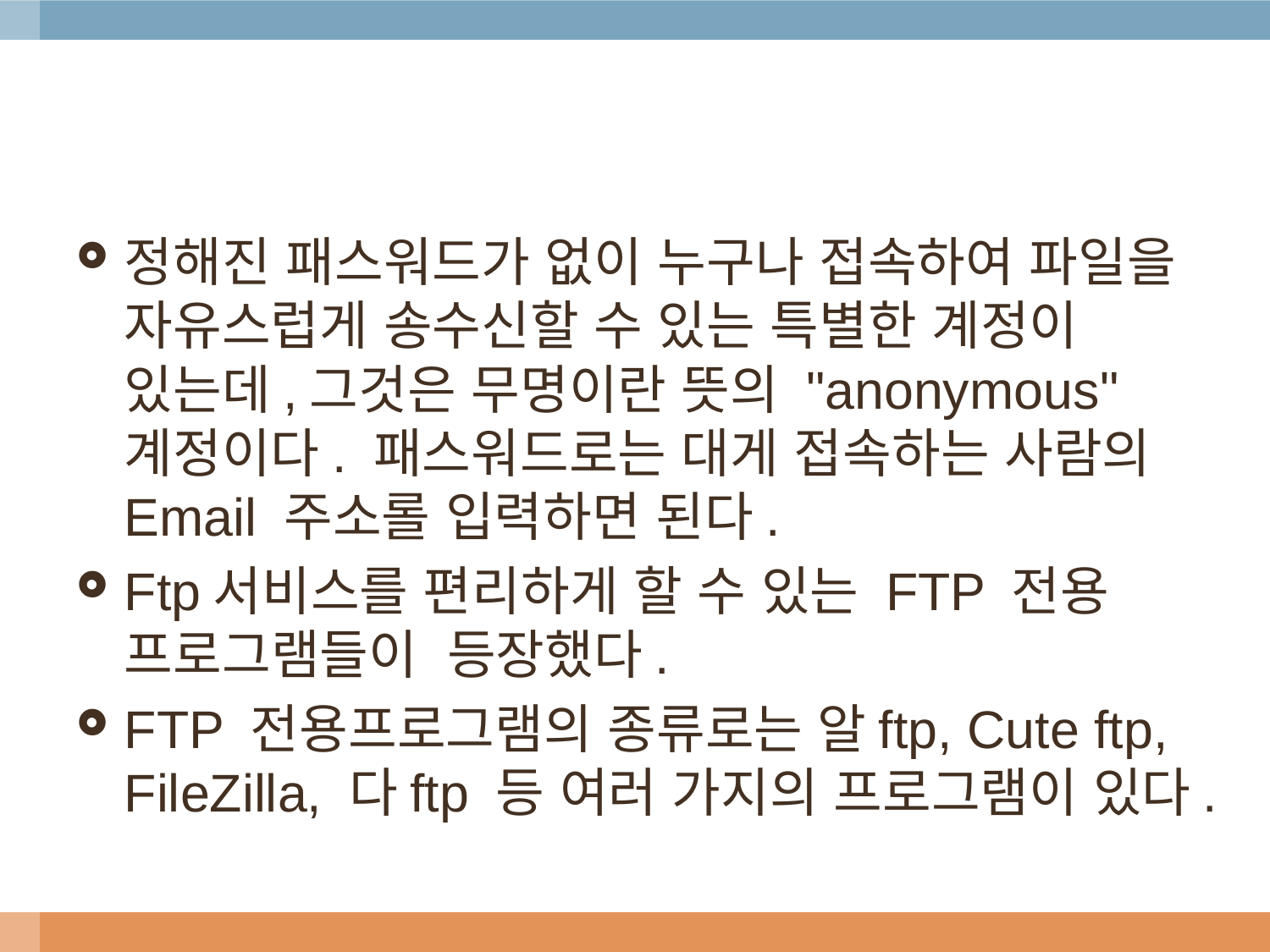

#
정해진 패스워드가 없이 누구나 접속하여 파일을 자유스럽게 송수신할 수 있는 특별한 계정이 있는데,그것은 무명이란 뜻의 "anonymous" 계정이다. 패스워드로는 대게 접속하는 사람의 Email 주소롤 입력하면 된다.
Ftp서비스를 편리하게 할 수 있는 FTP 전용 프로그램들이  등장했다.
FTP 전용프로그램의 종류로는 알ftp, Cute ftp, FileZilla, 다ftp 등 여러 가지의 프로그램이 있다.